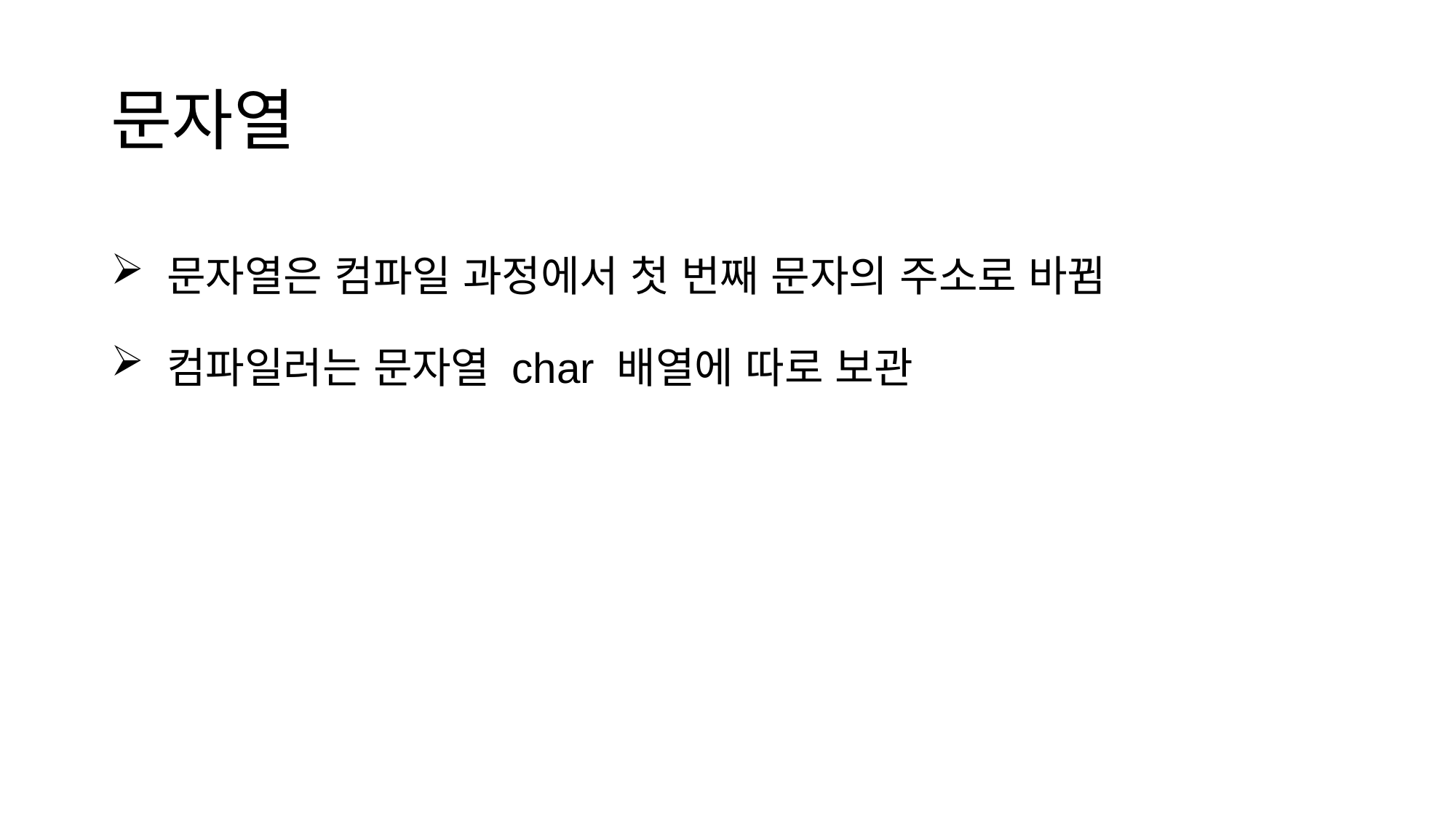

# 문자열
 문자열은 컴파일 과정에서 첫 번째 문자의 주소로 바뀜
 컴파일러는 문자열 char 배열에 따로 보관